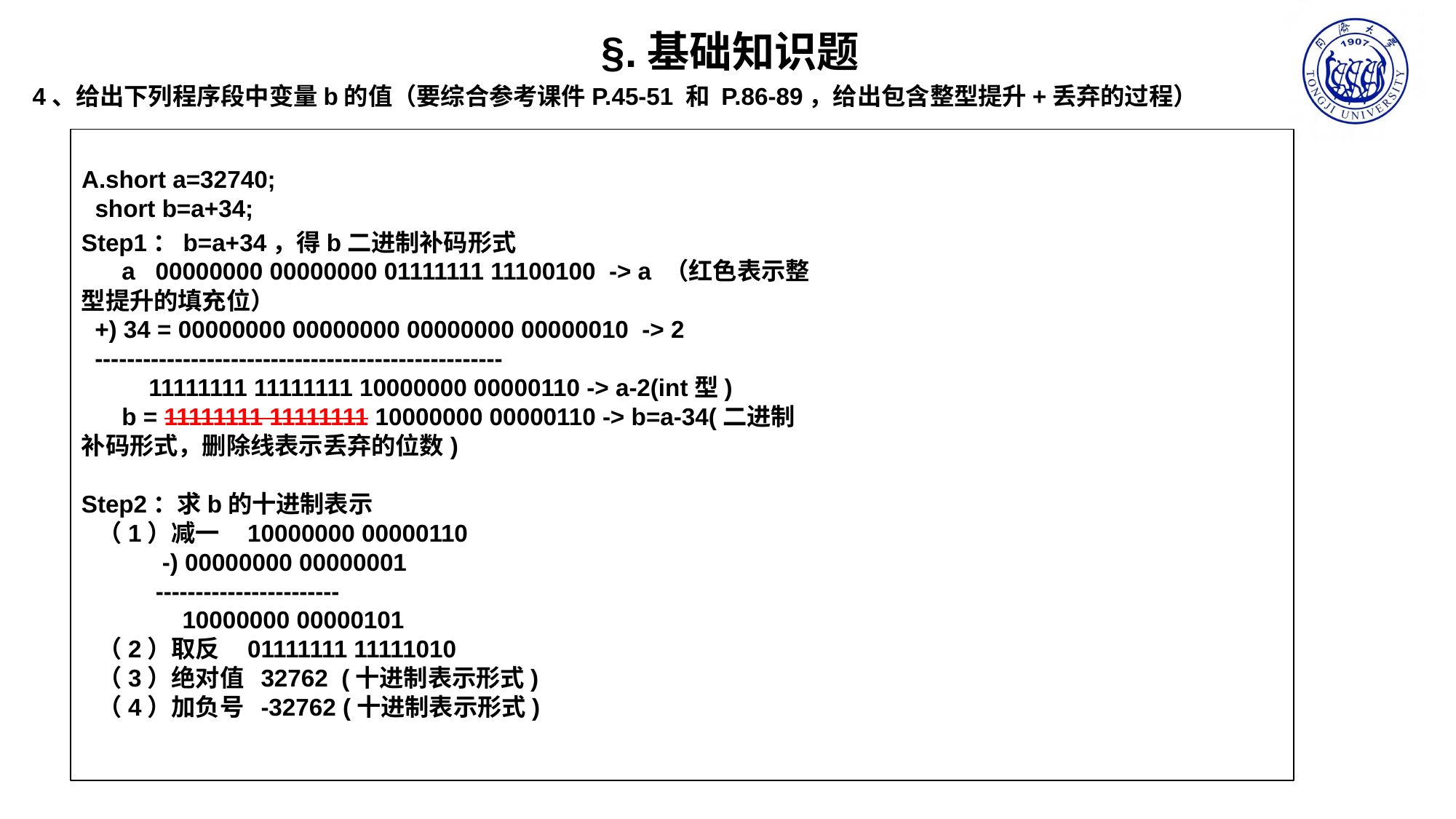

§.基础知识题
4、给出下列程序段中变量b的值（要综合参考课件P.45-51 和 P.86-89，给出包含整型提升+丢弃的过程）

A.short a=32740;
  short b=a+34;

Step1：b=a+34，得b二进制补码形式
      a   00000000 00000000 01111111 11100100  -> a （红色表示整型提升的填充位）
  +) 34 = 00000000 00000000 00000000 00000010  -> 2
  ---------------------------------------------------
          11111111 11111111 10000000 00000110 -> a-2(int型)
      b = 11111111 11111111 10000000 00000110 -> b=a-34(二进制补码形式，删除线表示丢弃的位数)

Step2：求b的十进制表示
  （1）减一    10000000 00000110
            -) 00000000 00000001
           -----------------------
               10000000 00000101
  （2）取反    01111111 11111010
  （3）绝对值  32762  (十进制表示形式)
  （4）加负号  -32762 (十进制表示形式)